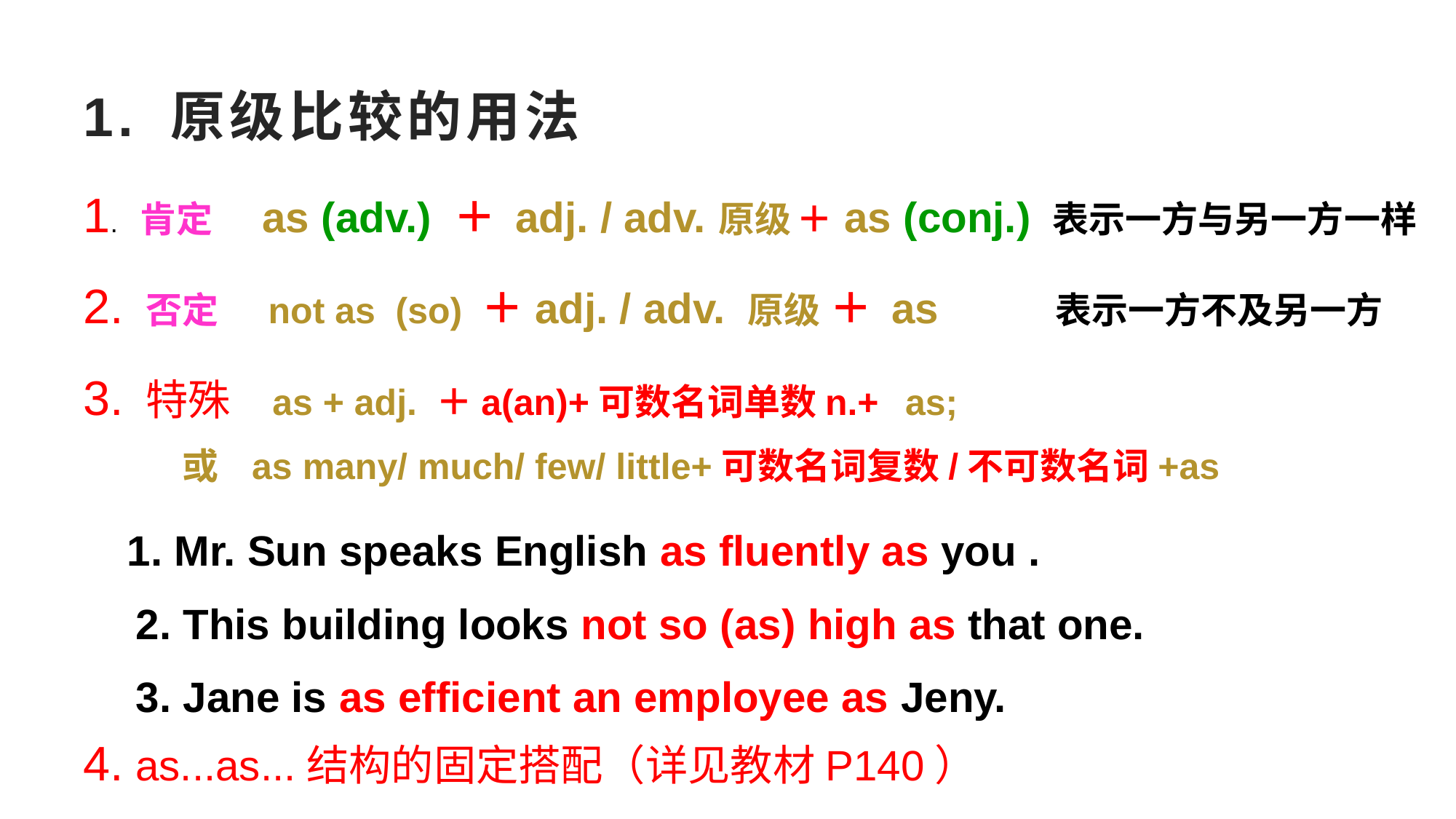

1. 原级比较的用法
1.  肯定     as (adv.) ＋ adj. / adv. 原级 ＋ as (conj.) 表示一方与另一方一样
2. 否定     not as  (so) ＋ adj. / adv. 原级 ＋ as         表示一方不及另一方
3. 特殊     as + adj. ＋a(an)+可数名词单数n.+   as;
           或   as many/ much/ few/ little+可数名词复数/不可数名词+as
1. Mr. Sun speaks English as fluently as you .
2. This building looks not so (as) high as that one.
3. Jane is as efficient an employee as Jeny.
4. as...as...结构的固定搭配（详见教材P140）